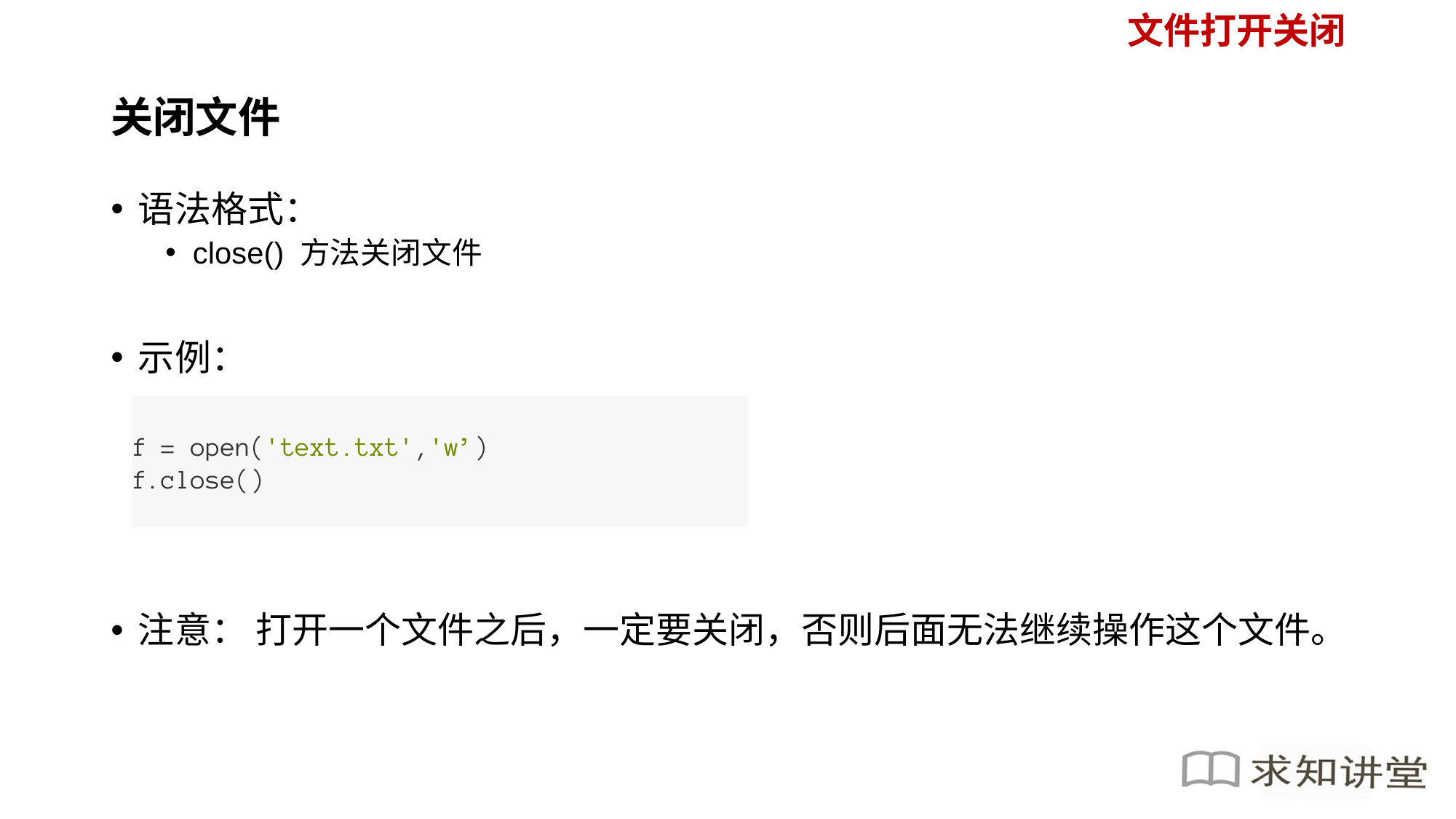

文件打开关闭
# 关闭文件
语法格式：
close() 方法关闭文件

示例：

注意： 打开一个文件之后，一定要关闭，否则后面无法继续操作这个文件。

f = open('text.txt','w’)
f.close()